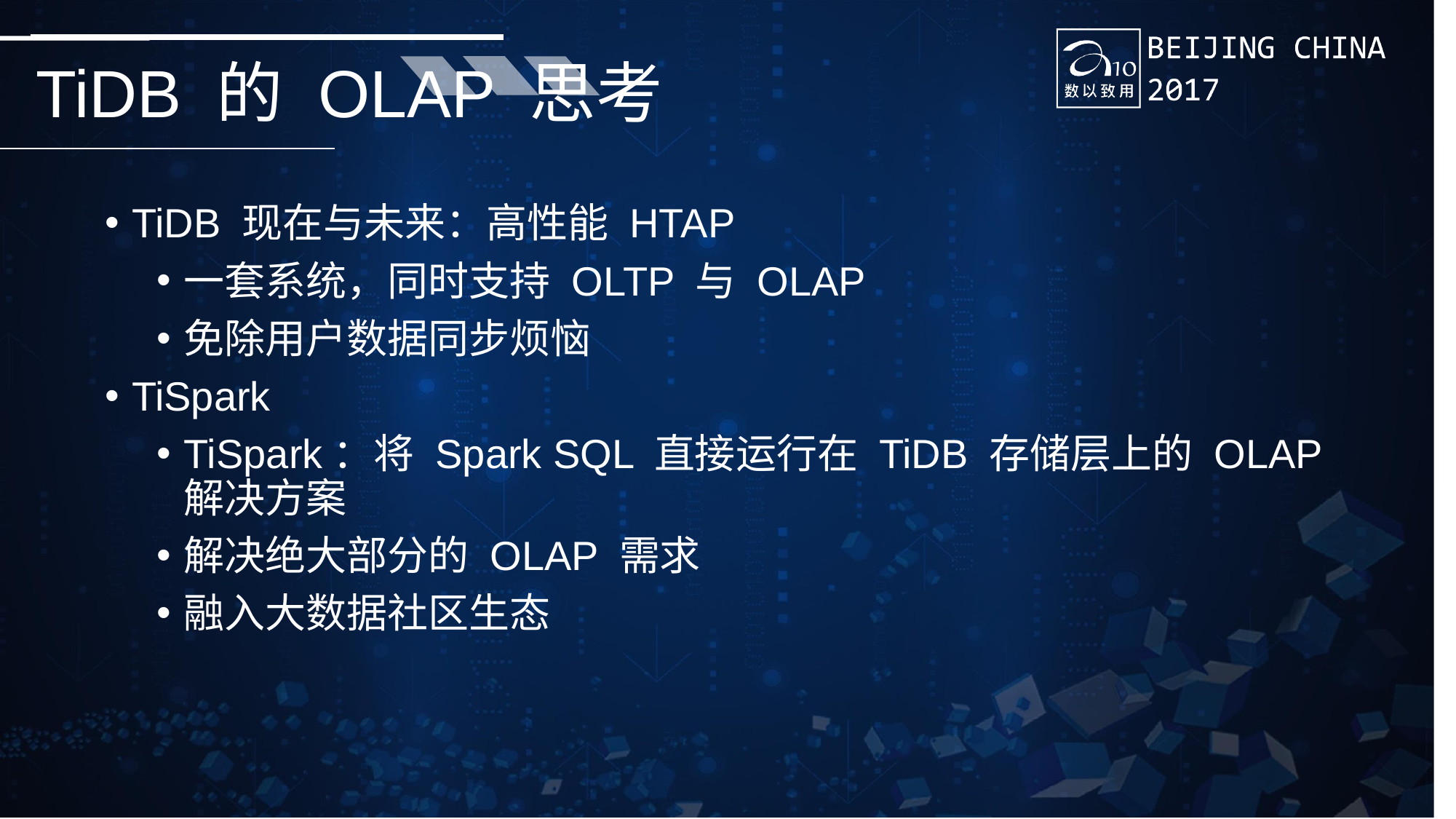

# TiDB 的 OLAP 思考
TiDB 现在与未来：高性能 HTAP
一套系统，同时支持 OLTP 与 OLAP
免除用户数据同步烦恼
TiSpark
TiSpark：将 Spark SQL 直接运行在 TiDB 存储层上的 OLAP 解决方案
解决绝大部分的 OLAP 需求
融入大数据社区生态